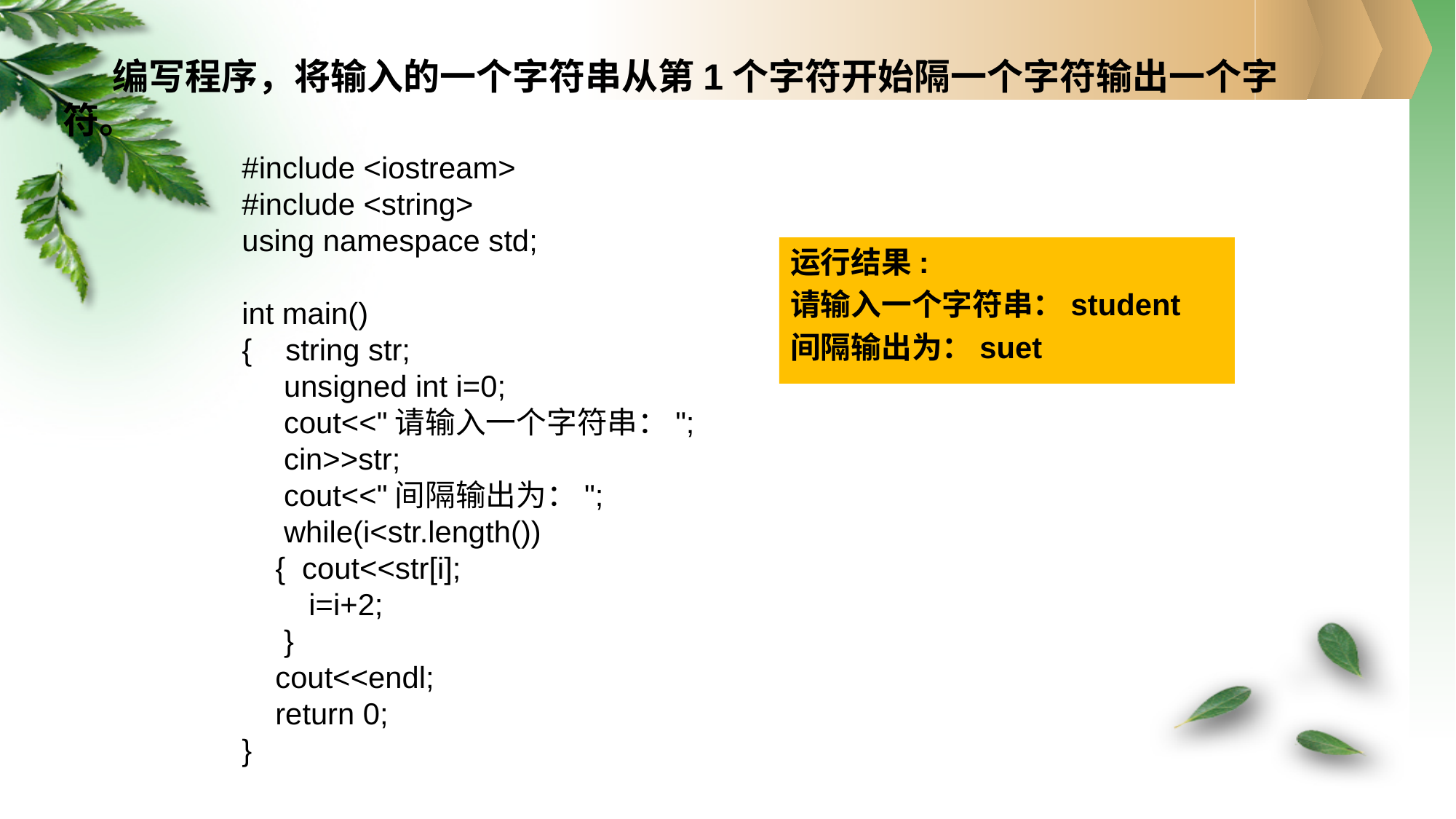

# 编写程序，将输入的一个字符串从第1个字符开始隔一个字符输出一个字符。
#include <iostream>
#include <string>
using namespace std;

int main()
{    string str;
     unsigned int i=0;
     cout<<"请输入一个字符串：";
     cin>>str;
     cout<<"间隔输出为：";
     while(i<str.length())
    {  cout<<str[i];
        i=i+2;
     }
    cout<<endl;
    return 0;
}
运行结果:
请输入一个字符串：student
间隔输出为：suet